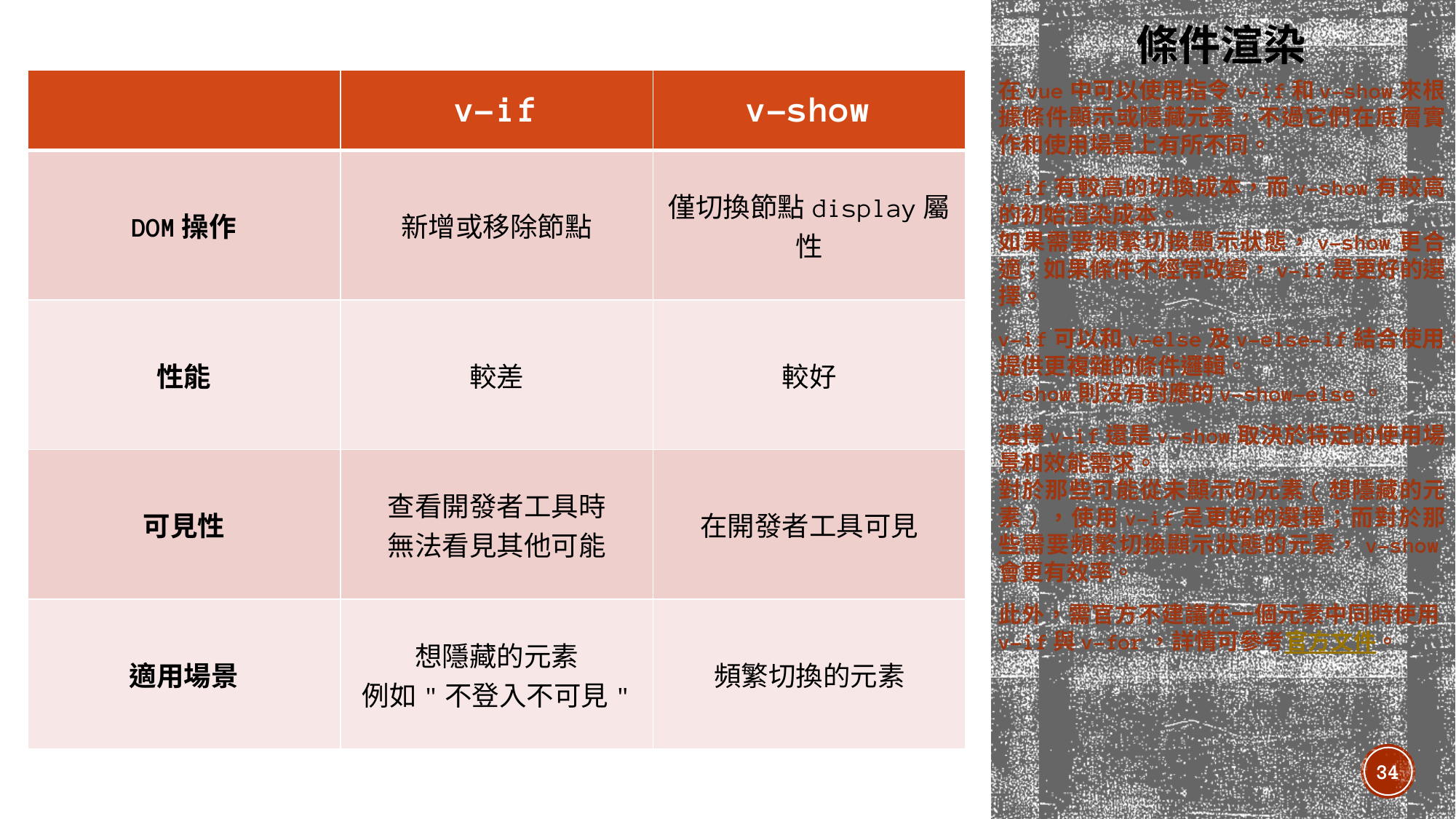

# 條件渲染
|  | v-if | v-show |
| --- | --- | --- |
| DOM操作 | 新增或移除節點 | 僅切換節點display屬性 |
| 性能 | 較差 | 較好 |
| 可見性 | 查看開發者工具時 無法看見其他可能 | 在開發者工具可見 |
| 適用場景 | 想隱藏的元素 例如"不登入不可見" | 頻繁切換的元素 |
在vue中可以使用指令v-if和v-show來根據條件顯示或隱藏元素，不過它們在底層實作和使用場景上有所不同。
v-if有較高的切換成本，而v-show有較高的初始渲染成本。
如果需要頻繁切換顯示狀態，v-show更合適；如果條件不經常改變，v-if是更好的選擇。
v-if可以和v-else及v-else-if結合使用，提供更複雜的條件邏輯。
v-show則沒有對應的v-show-else。
選擇v-if還是v-show取決於特定的使用場景和效能需求。
對於那些可能從未顯示的元素(想隱藏的元素)，使用v-if是更好的選擇；而對於那些需要頻繁切換顯示狀態的元素，v-show會更有效率。
此外，需官方不建議在一個元素中同時使用v-if與v-for，詳情可參考官方文件。
34